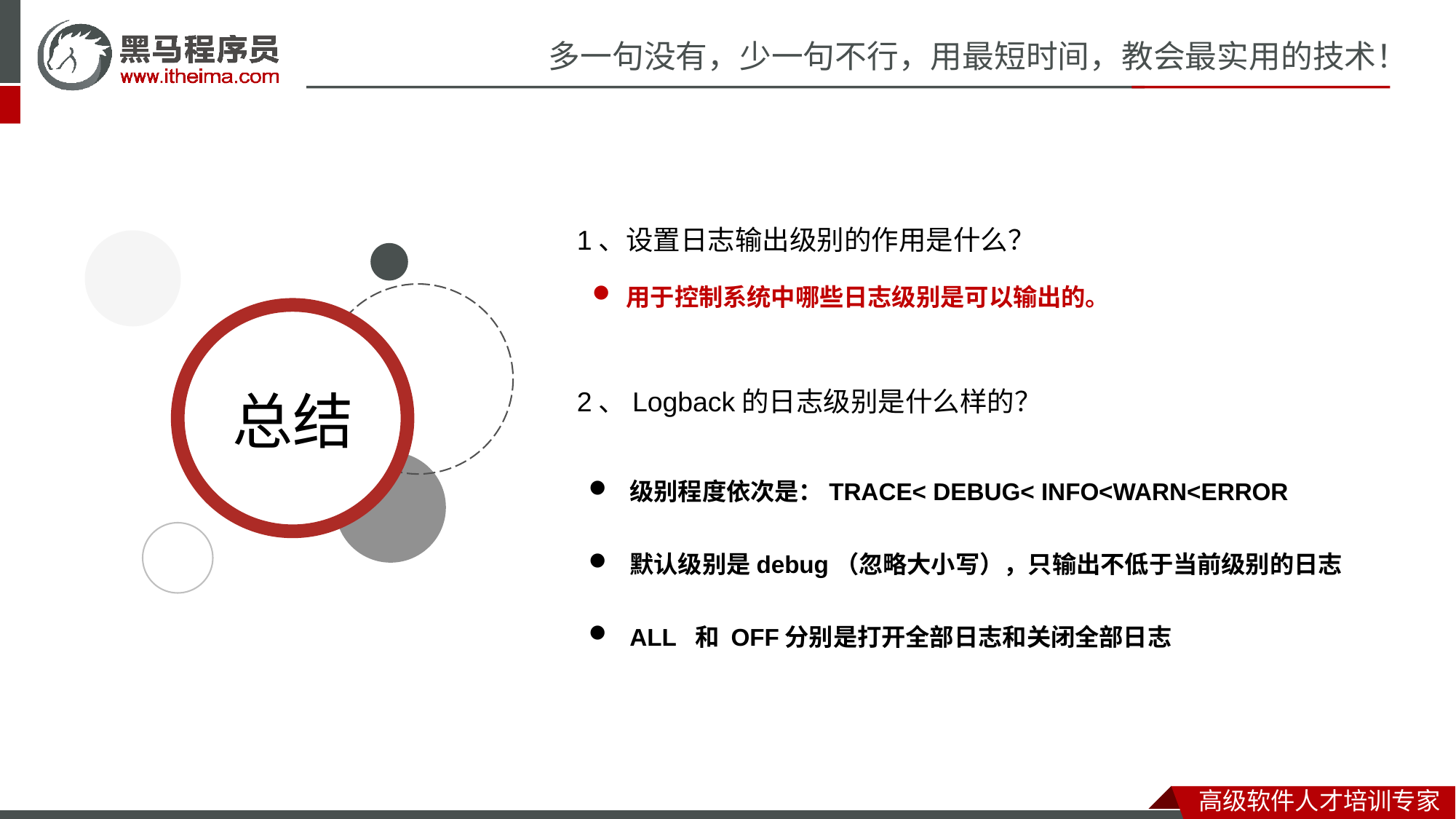

1、设置日志输出级别的作用是什么？
用于控制系统中哪些日志级别是可以输出的。
2、Logback的日志级别是什么样的？
级别程度依次是：TRACE< DEBUG< INFO<WARN<ERROR
默认级别是debug（忽略大小写），只输出不低于当前级别的日志
ALL  和 OFF分别是打开全部日志和关闭全部日志